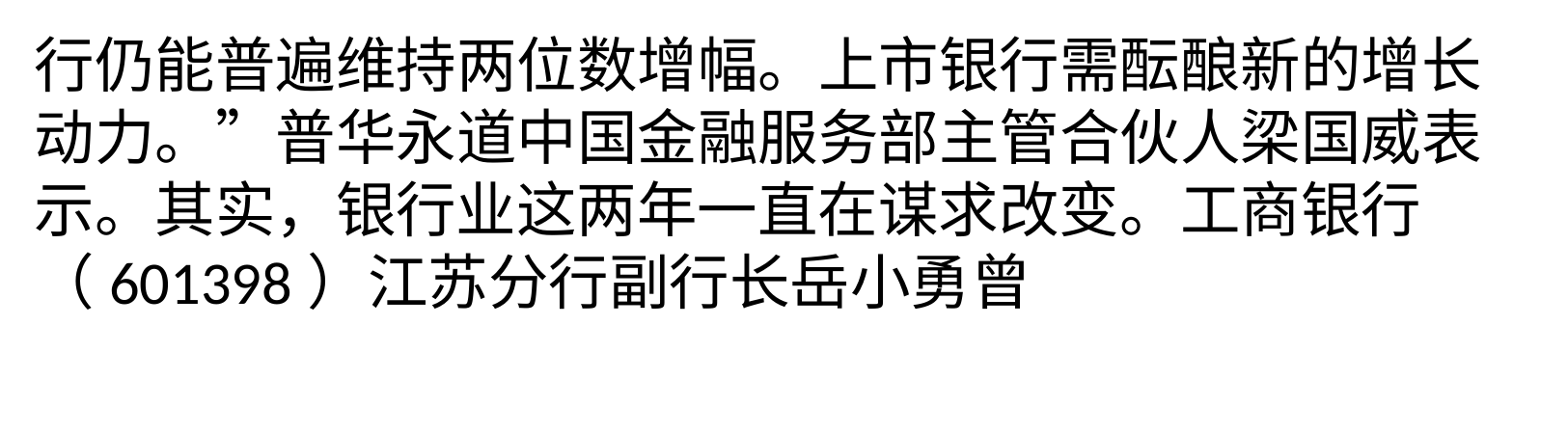

行仍能普遍维持两位数增幅。上市银行需酝酿新的增长动力。”普华永道中国金融服务部主管合伙人梁国威表示。其实，银行业这两年一直在谋求改变。工商银行（601398）江苏分行副行长岳小勇曾